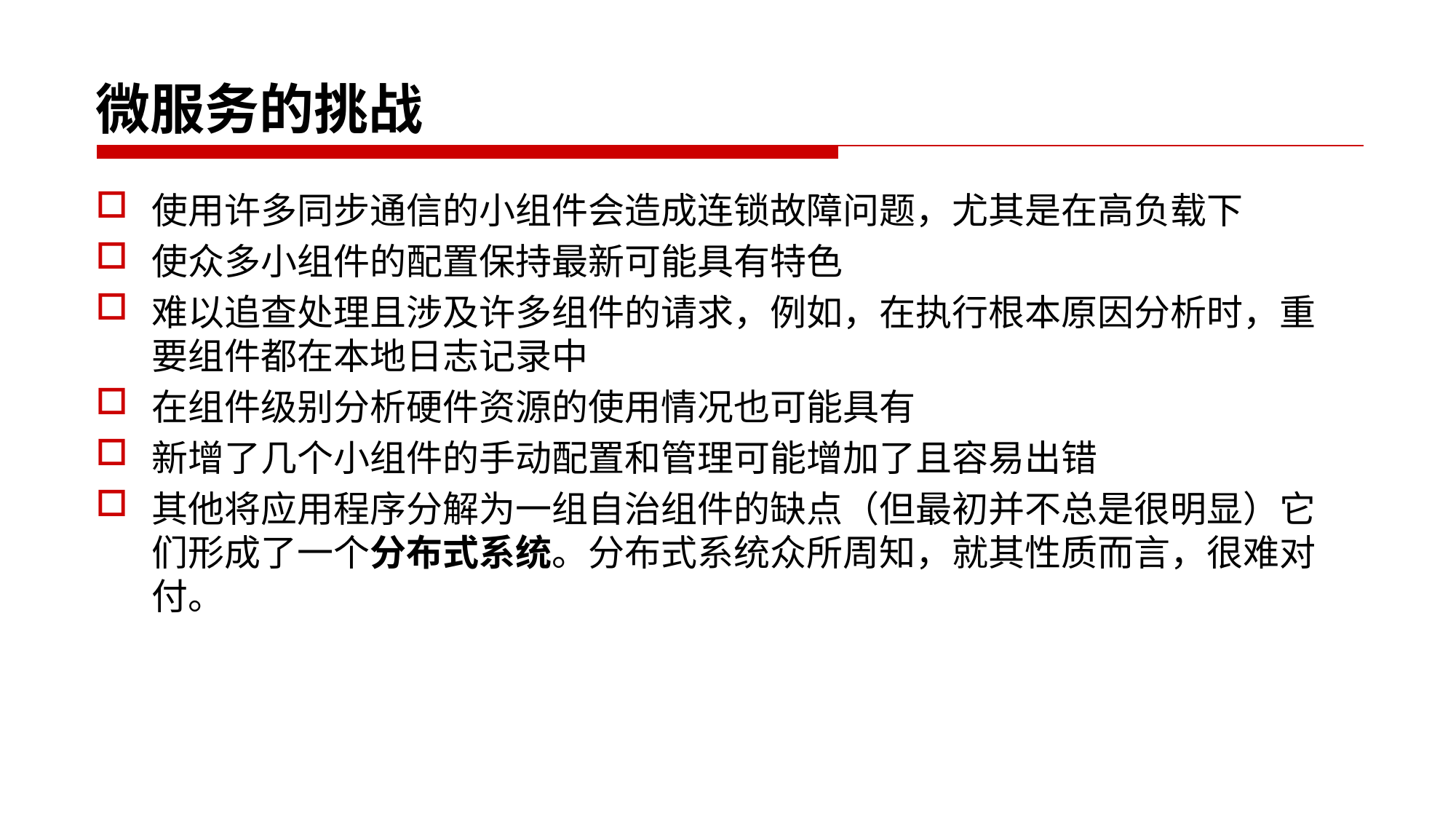

# 微服务的挑战
使用许多同步通信的小组件会造成连锁故障问题，尤其是在高负载下
使众多小组件的配置保持最新可能具有特色
难以追查处理且涉及许多组件的请求，例如，在执行根本原因分析时，重要组件都在本地日志记录中
在组件级别分析硬件资源的使用情况也可能具有
新增了几个小组件的手动配置和管理可能增加了且容易出错
其他将应用程序分解为一组自治组件的缺点（但最初并不总是很明显）它们形成了一个分布式系统。分布式系统众所周知，就其性质而言，很难对付。